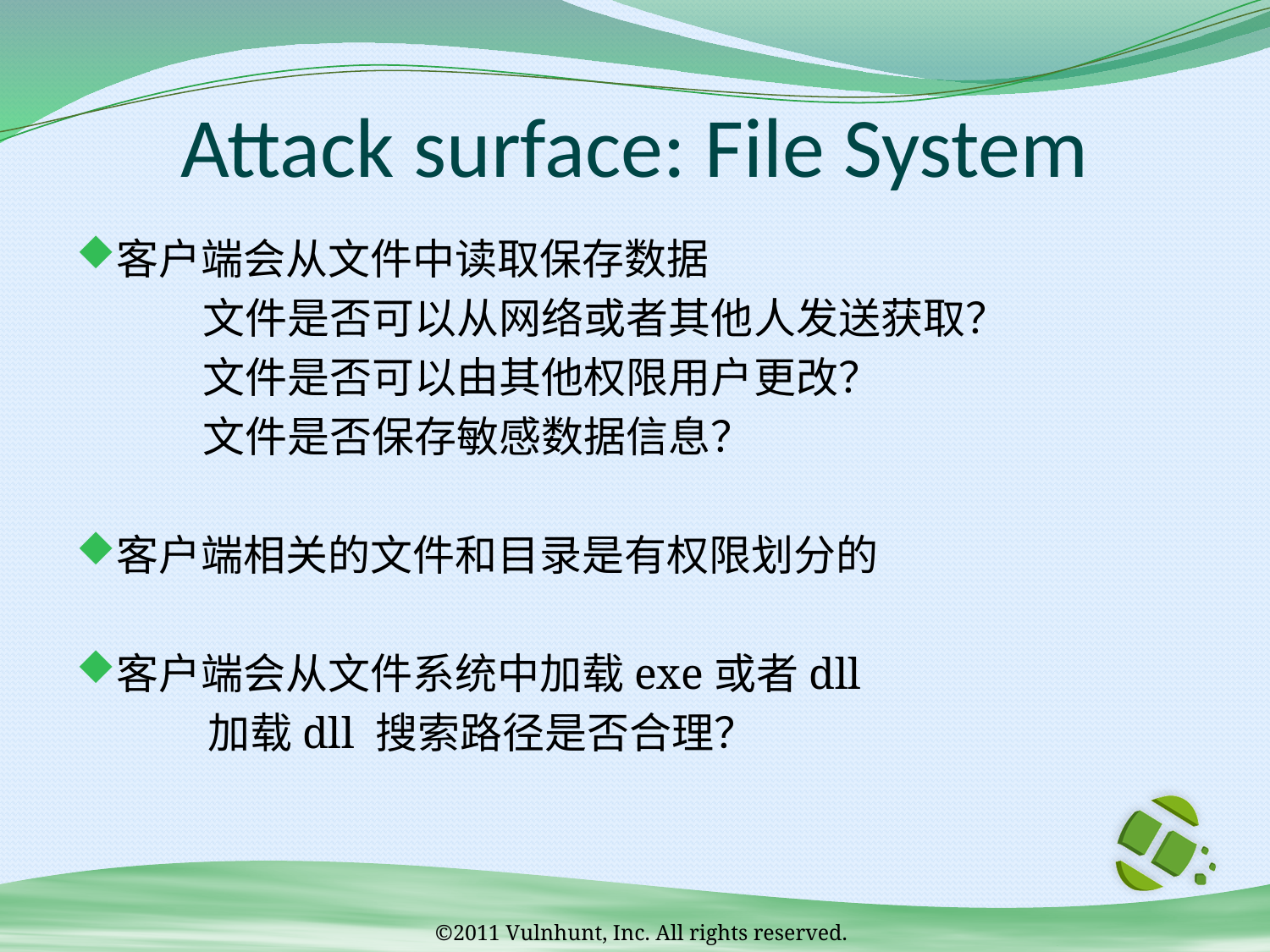

# Attack surface: File System
客户端会从文件中读取保存数据
	文件是否可以从网络或者其他人发送获取？
	文件是否可以由其他权限用户更改？
	文件是否保存敏感数据信息？

客户端相关的文件和目录是有权限划分的

客户端会从文件系统中加载exe或者dll
   加载dll 搜索路径是否合理？